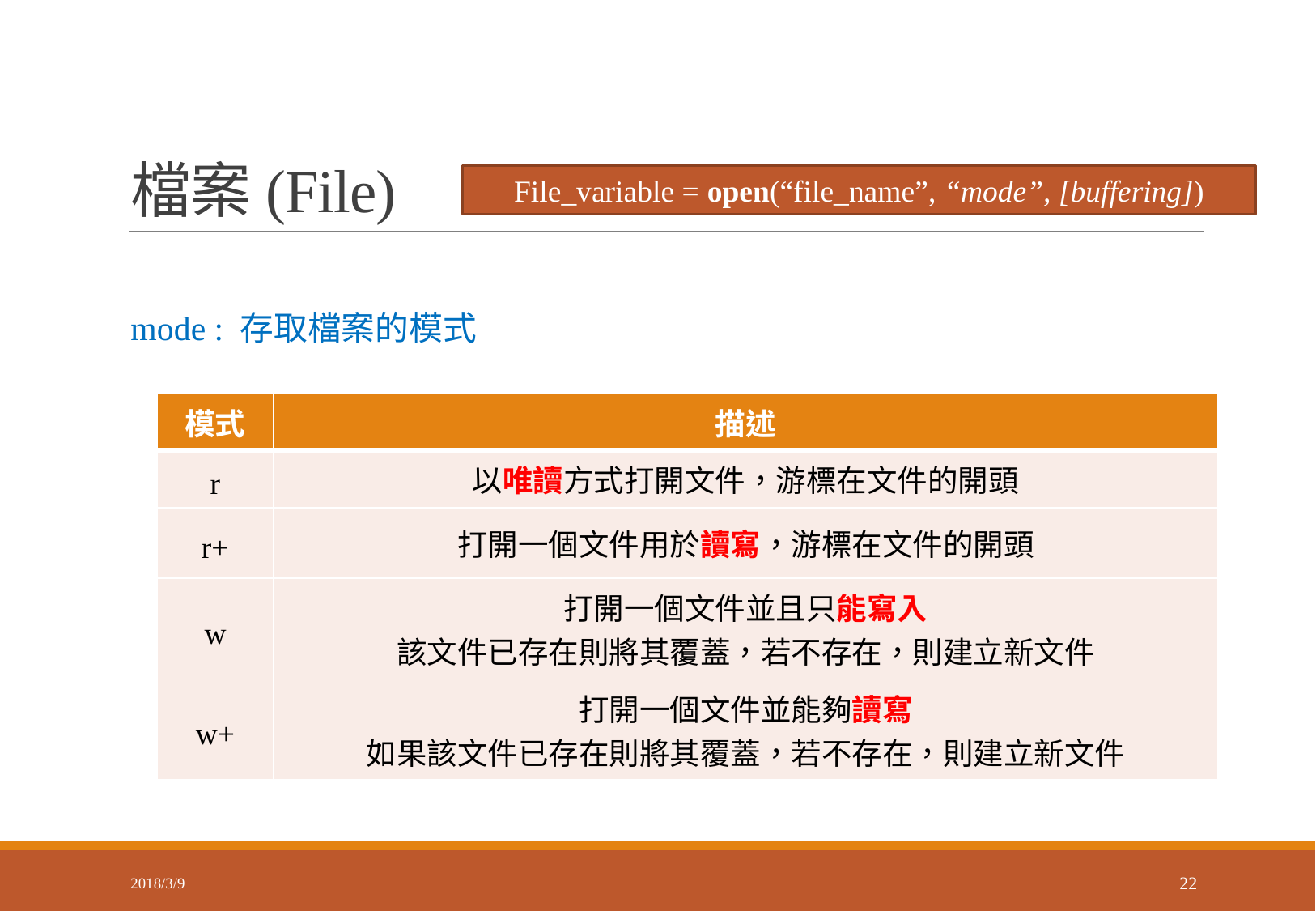

# 檔案(File)
File_variable = open(“file_name”, “mode”, [buffering])

mode : 存取檔案的模式

| 模式 | 描述 |
| --- | --- |
| r | 以唯讀方式打開文件，游標在文件的開頭 |
| r+ | 打開一個文件用於讀寫，游標在文件的開頭 |
| w | 打開一個文件並且只能寫入 該文件已存在則將其覆蓋，若不存在，則建立新文件 |
| w+ | 打開一個文件並能夠讀寫 如果該文件已存在則將其覆蓋，若不存在，則建立新文件 |
2018/3/9
22